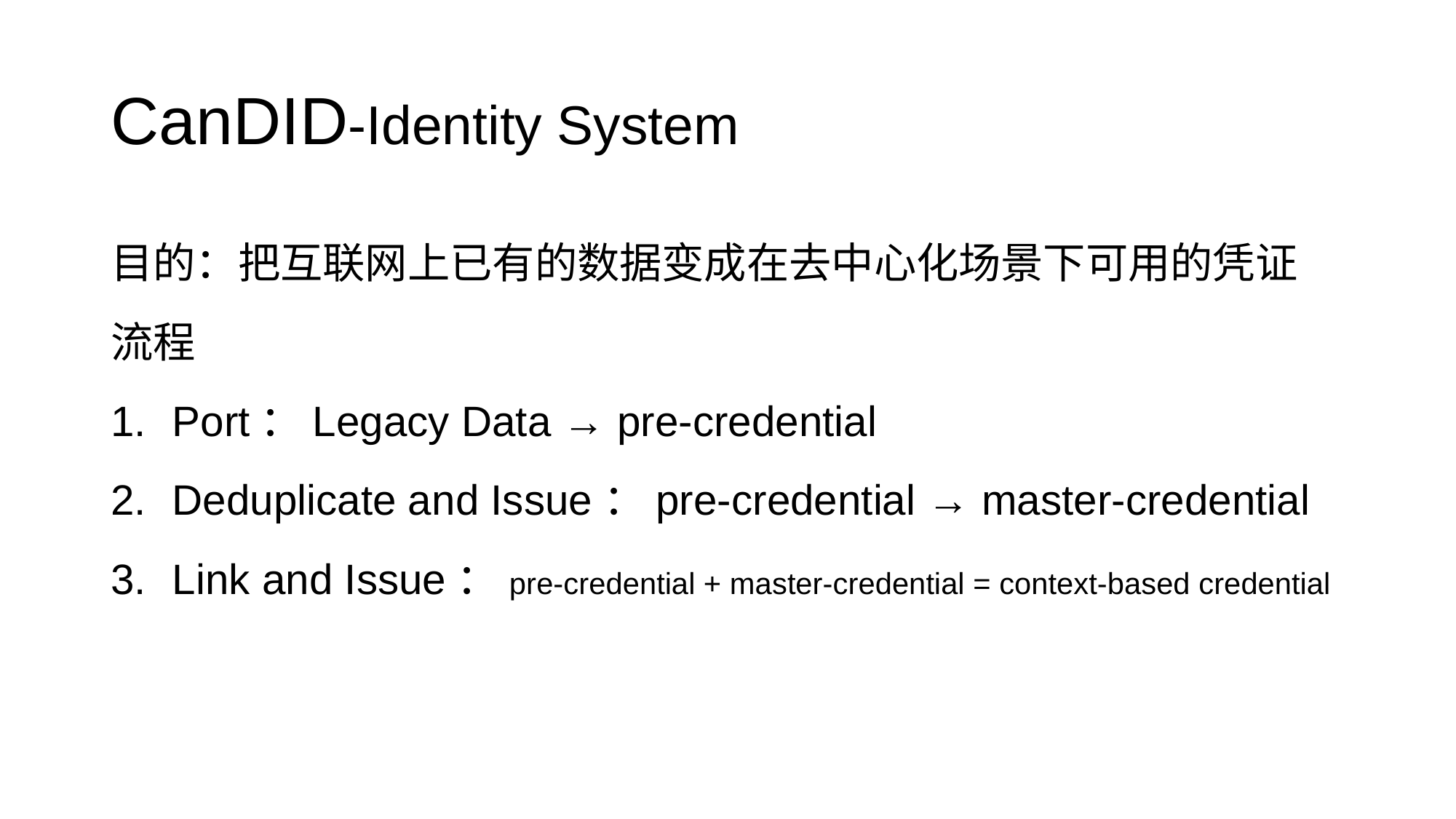

# CanDID-Identity System
目的：把互联网上已有的数据变成在去中心化场景下可用的凭证
流程
Port：Legacy Data → pre-credential
Deduplicate and Issue：pre-credential → master-credential
Link and Issue：pre-credential + master-credential = context-based credential